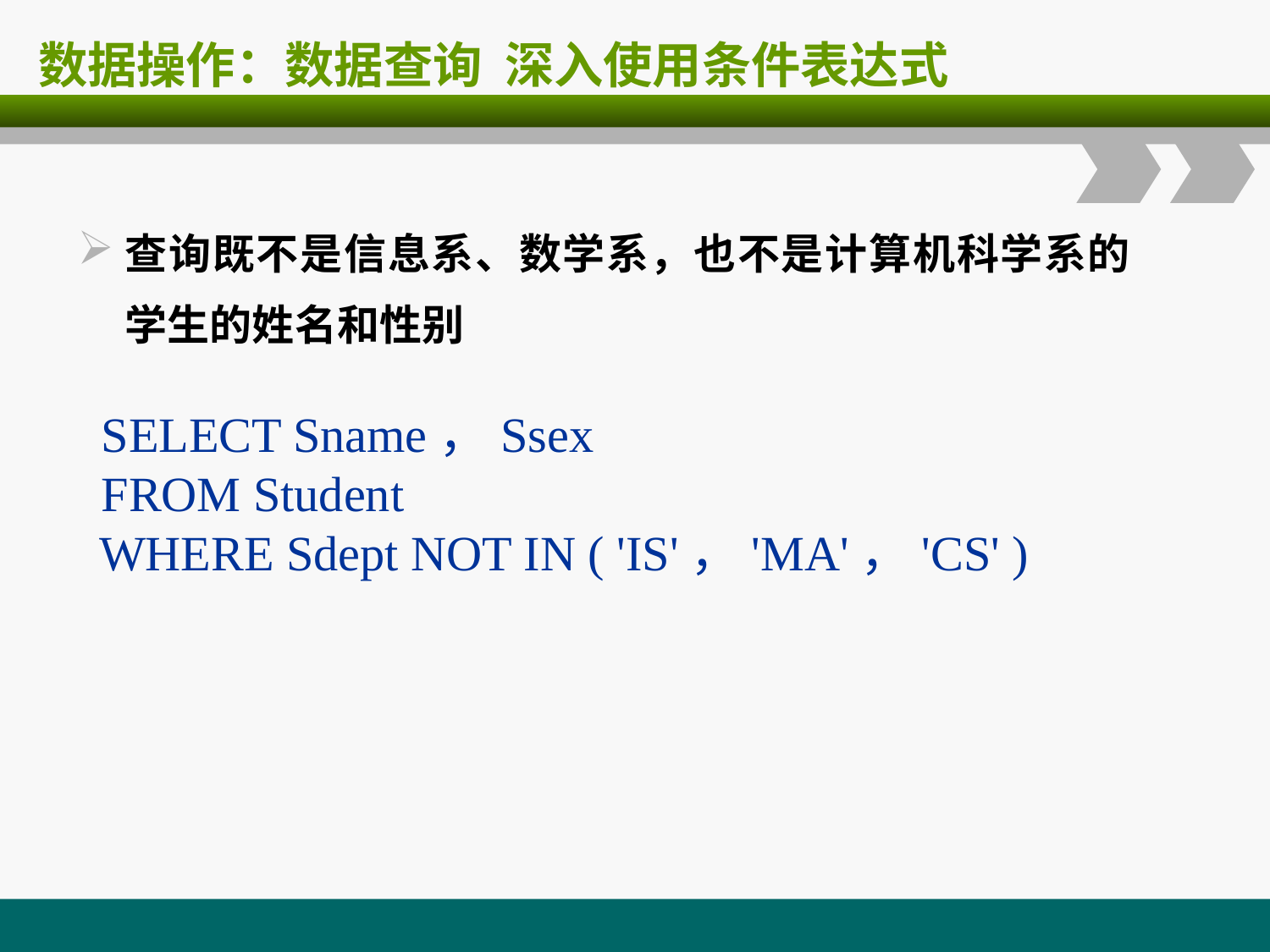

# 数据操作：数据查询  深入使用条件表达式
查询既不是信息系、数学系，也不是计算机科学系的学生的姓名和性别

SELECT Sname，Ssex
FROM Student
     WHERE Sdept NOT IN ( 'IS'，'MA'，'CS' )